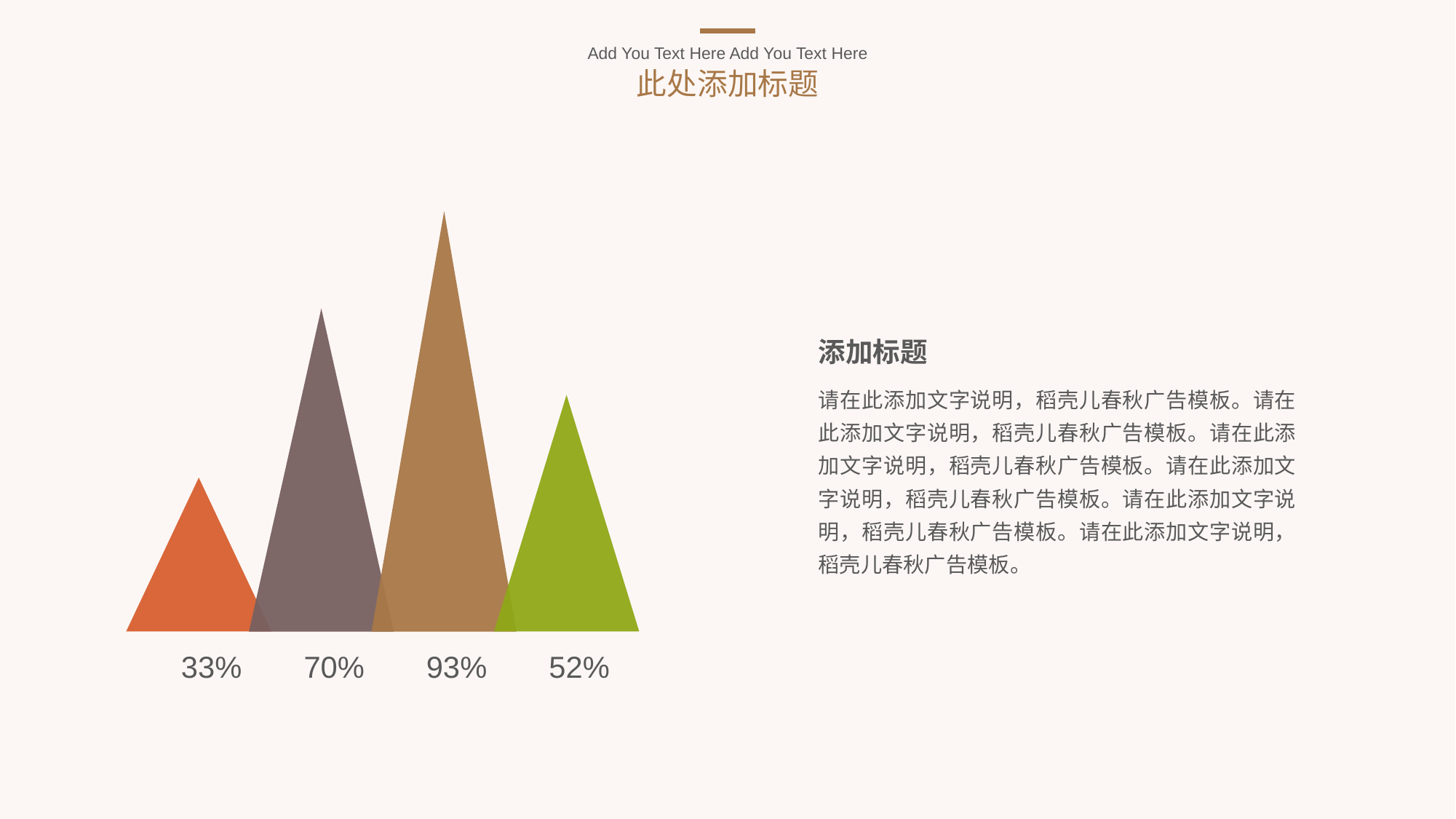

Add You Text Here Add You Text Here
此处添加标题

添加标题
请在此添加文字说明，稻壳儿春秋广告模板。请在此添加文字说明，稻壳儿春秋广告模板。请在此添加文字说明，稻壳儿春秋广告模板。请在此添加文字说明，稻壳儿春秋广告模板。请在此添加文字说明，稻壳儿春秋广告模板。请在此添加文字说明，稻壳儿春秋广告模板。

33%
70%
93%
52%